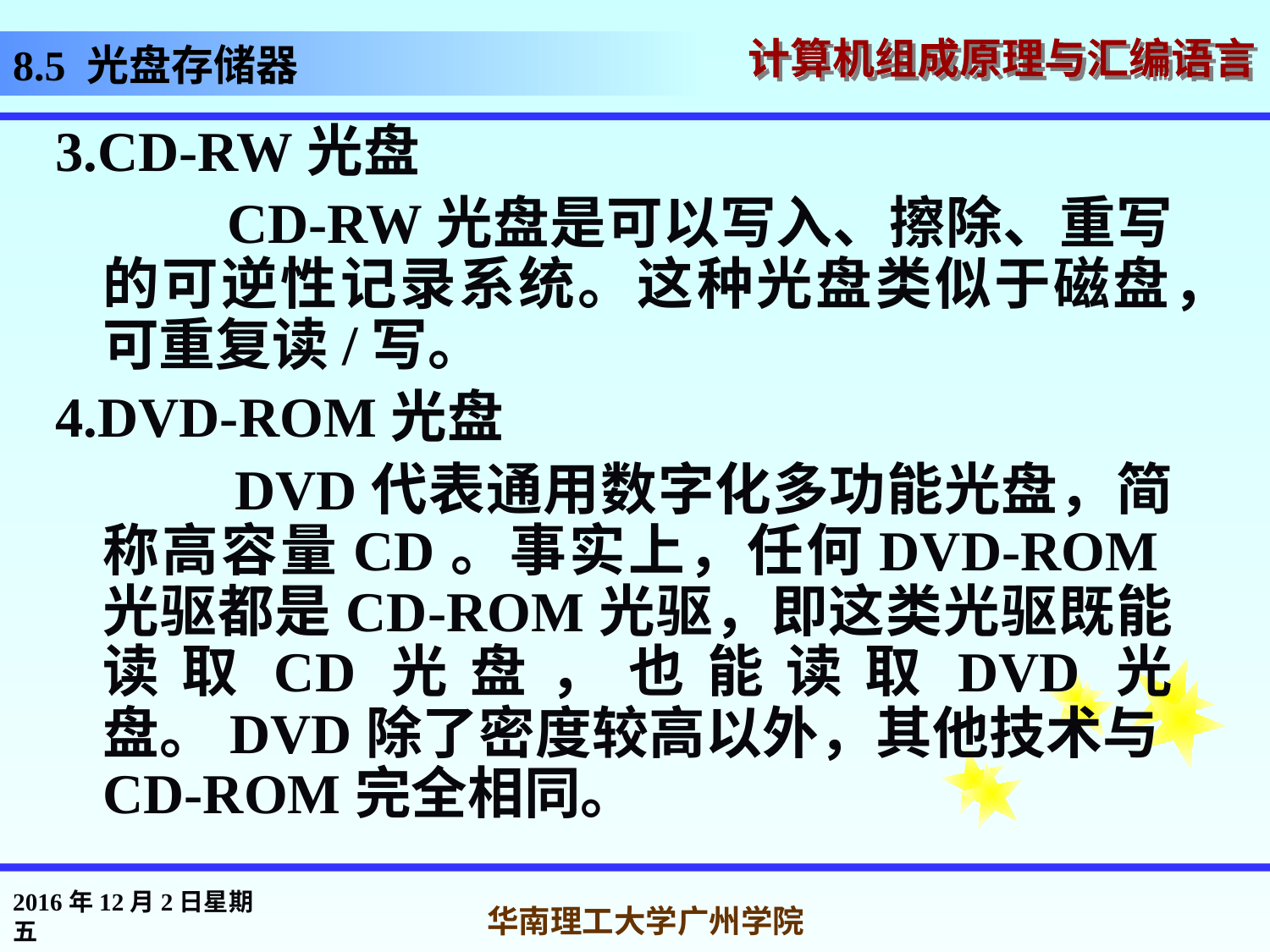

# 8.5 光盘存储器
3.CD-RW光盘
            CD-RW光盘是可以写入、擦除、重写的可逆性记录系统。这种光盘类似于磁盘，可重复读/写。
4.DVD-ROM光盘
            DVD代表通用数字化多功能光盘，简称高容量CD。事实上，任何DVD-ROM光驱都是CD-ROM光驱，即这类光驱既能读取CD光盘，也能读取DVD光盘。DVD除了密度较高以外，其他技术与CD-ROM完全相同。
2016年12月2日星期五
华南理工大学广州学院